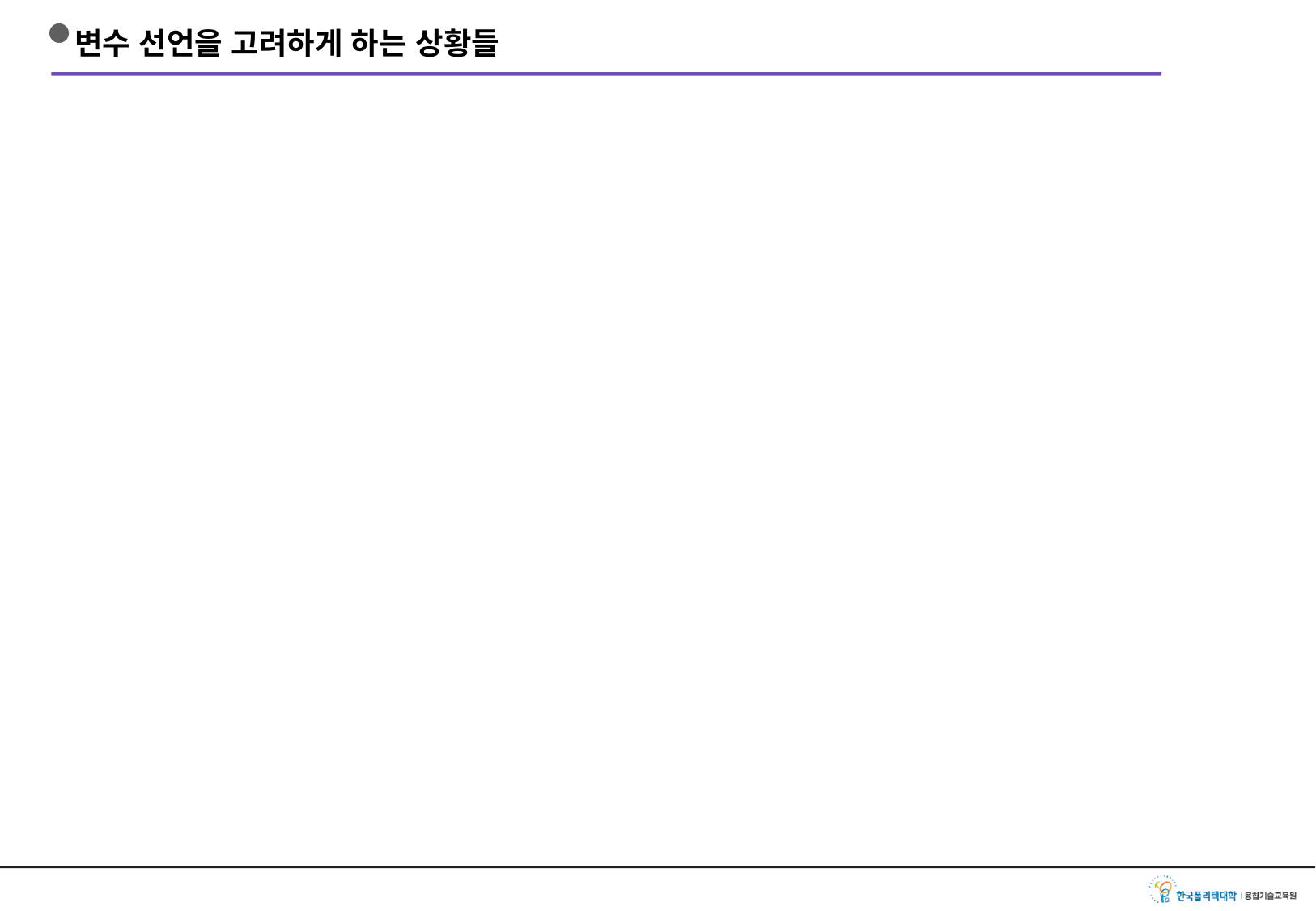

# 변수 선언을 고려하게 하는 상황들
사용자로 부터 받는 데이터가 있다.
매번 변하는 데이터이므로 변수

연산의 결과를 누적하고 있다.
실행 결과의 누적, 보관이 필요하다면 변수

나중에 변수의 값을 변경할 가능성이 크다
특정한 기준 값이 필요한데 상황에 따라 변경될 가능성이 높을 때에는 변수로 선언